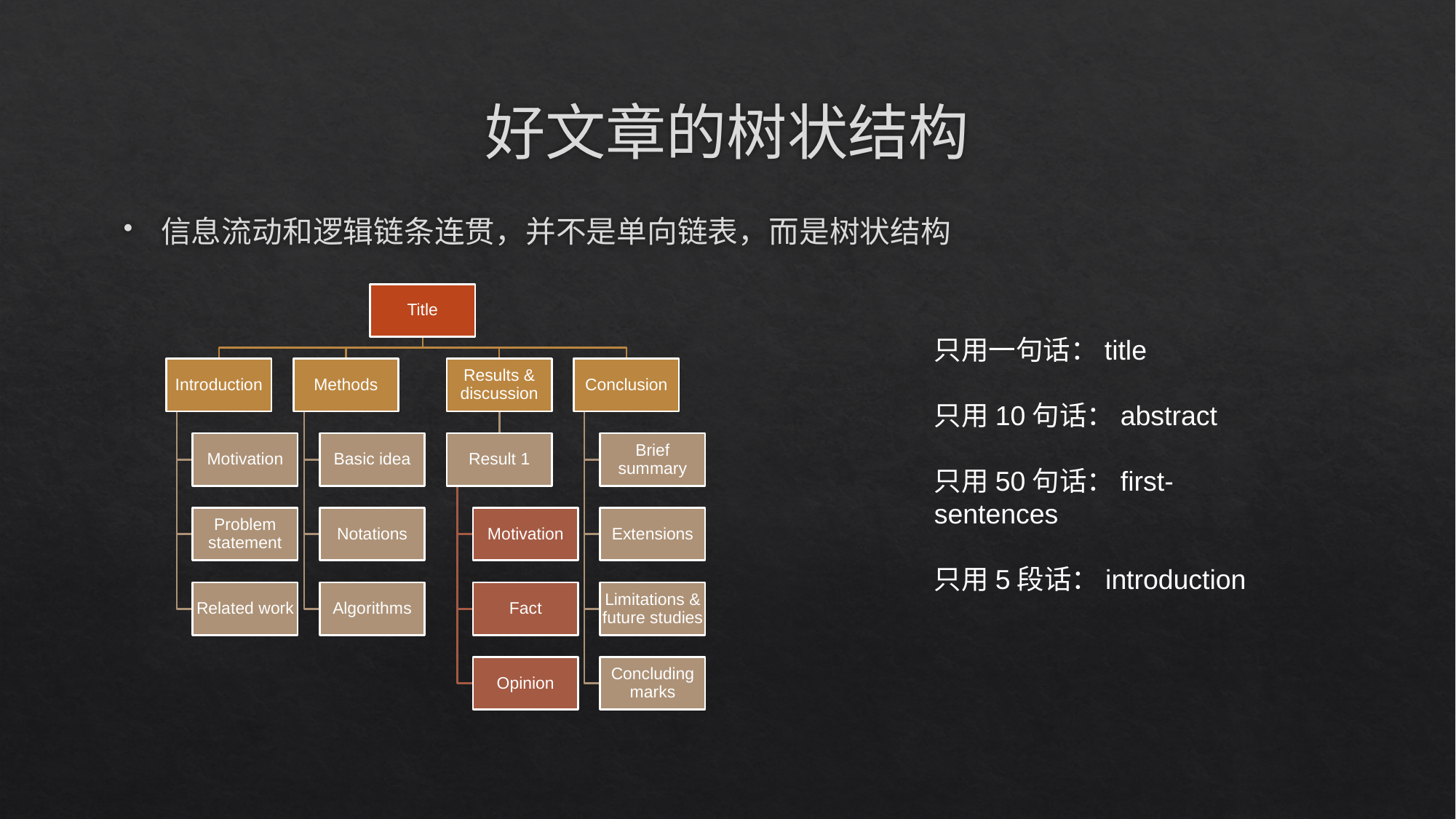

# 好文章的树状结构
信息流动和逻辑链条连贯，并不是单向链表，而是树状结构
Title
Introduction
Motivation
Problem statement
Related work
Methods
Basic idea
Notations
Algorithms
Results & discussion
Result 1
Motivation
Fact
Opinion
Conclusion
Brief summary
Extensions
Limitations & future studies
Concluding marks
只用一句话：title

只用10句话：abstract

只用50句话：first-sentences

只用5段话：introduction